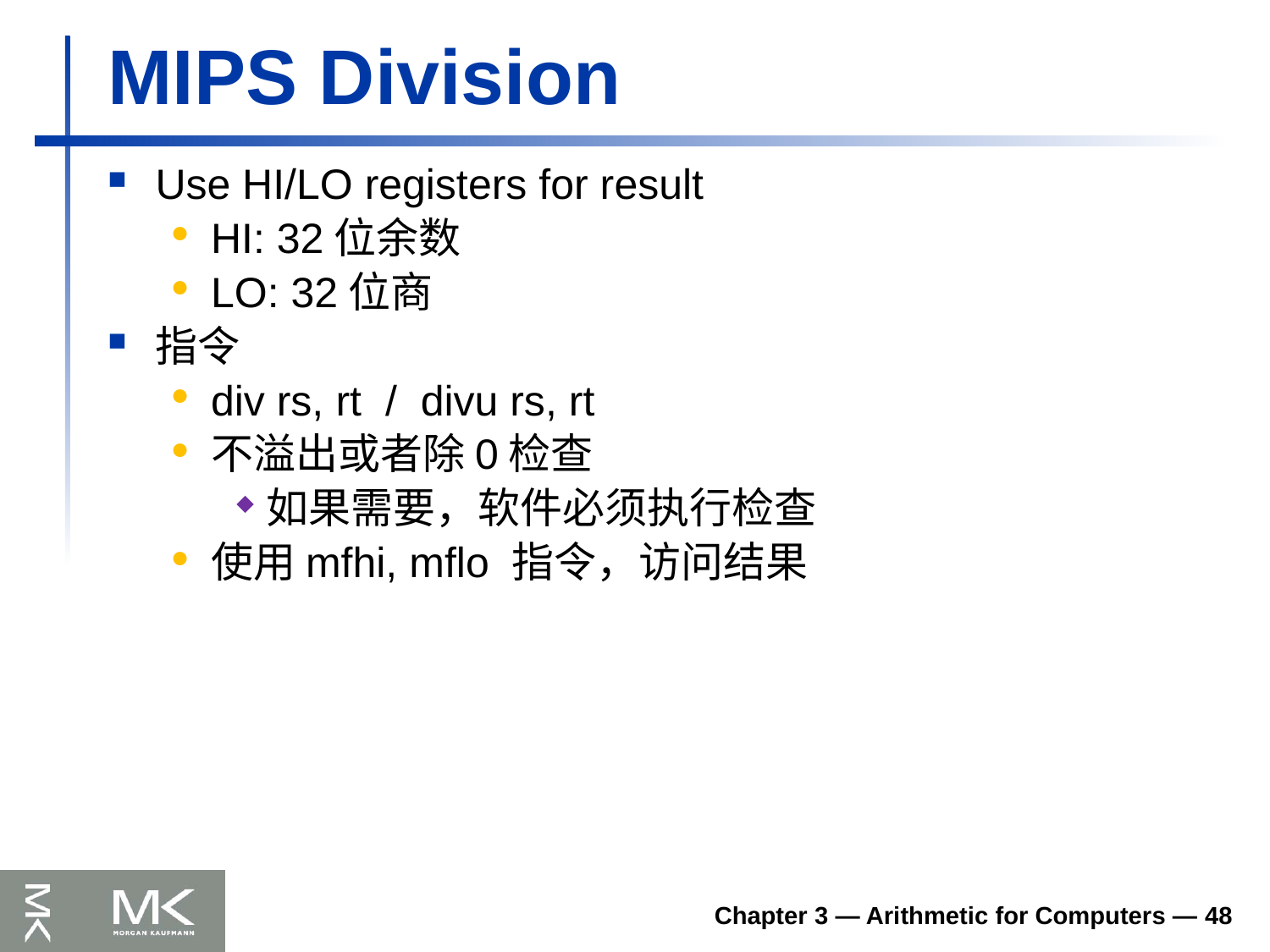

# MIPS Division
Use HI/LO registers for result
HI: 32位余数
LO: 32位商
指令
div rs, rt  /  divu rs, rt
不溢出或者除0检查
如果需要，软件必须执行检查
使用mfhi, mflo 指令，访问结果
Chapter 3 — Arithmetic for Computers — 48